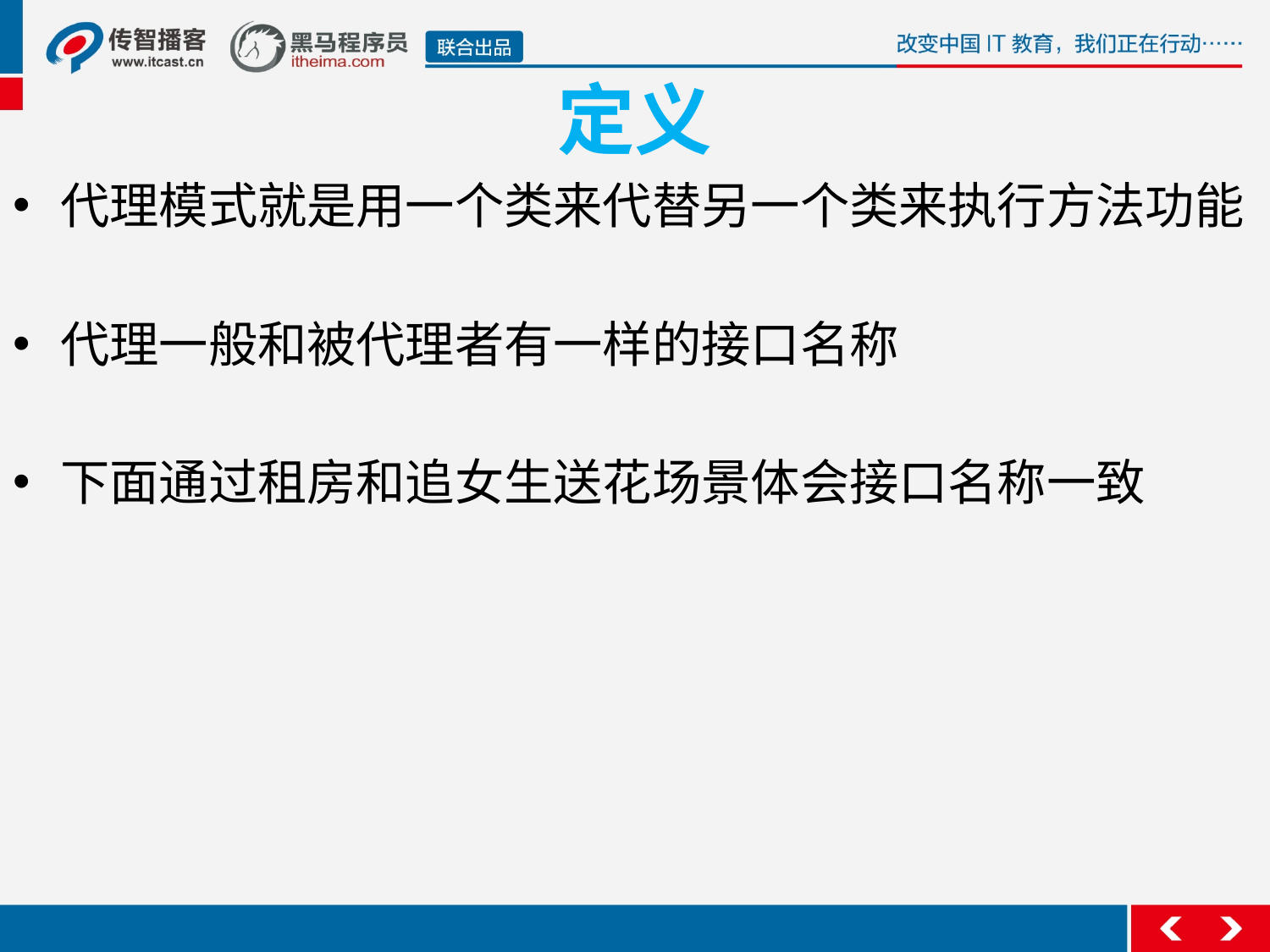

# 定义
代理模式就是用一个类来代替另一个类来执行方法功能

代理一般和被代理者有一样的接口名称

下面通过租房和追女生送花场景体会接口名称一致